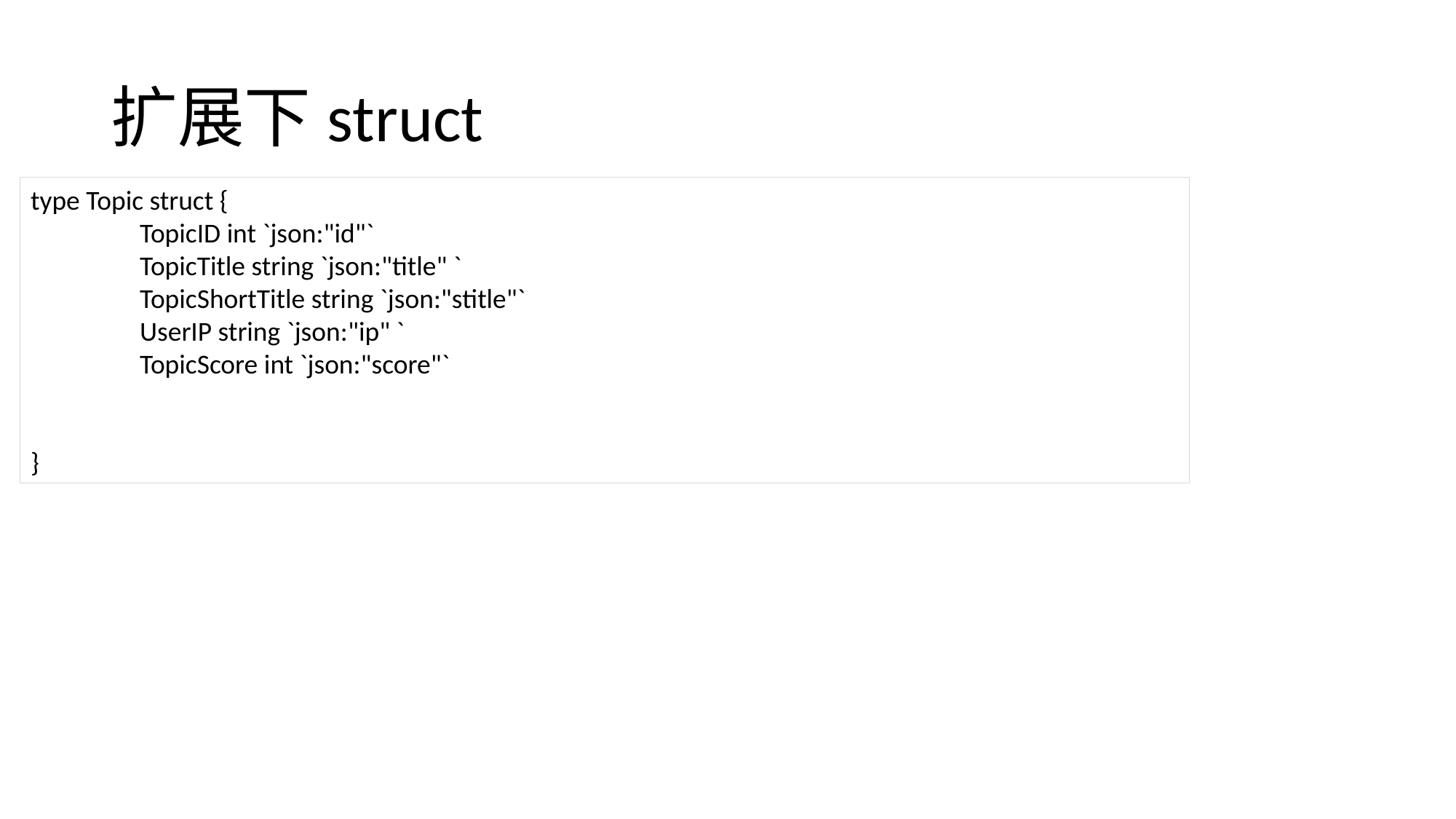

# 扩展下struct
type Topic struct {
	TopicID int `json:"id"`
	TopicTitle string `json:"title" `
	TopicShortTitle string `json:"stitle"`
	UserIP string `json:"ip" `
	TopicScore int `json:"score"`

}